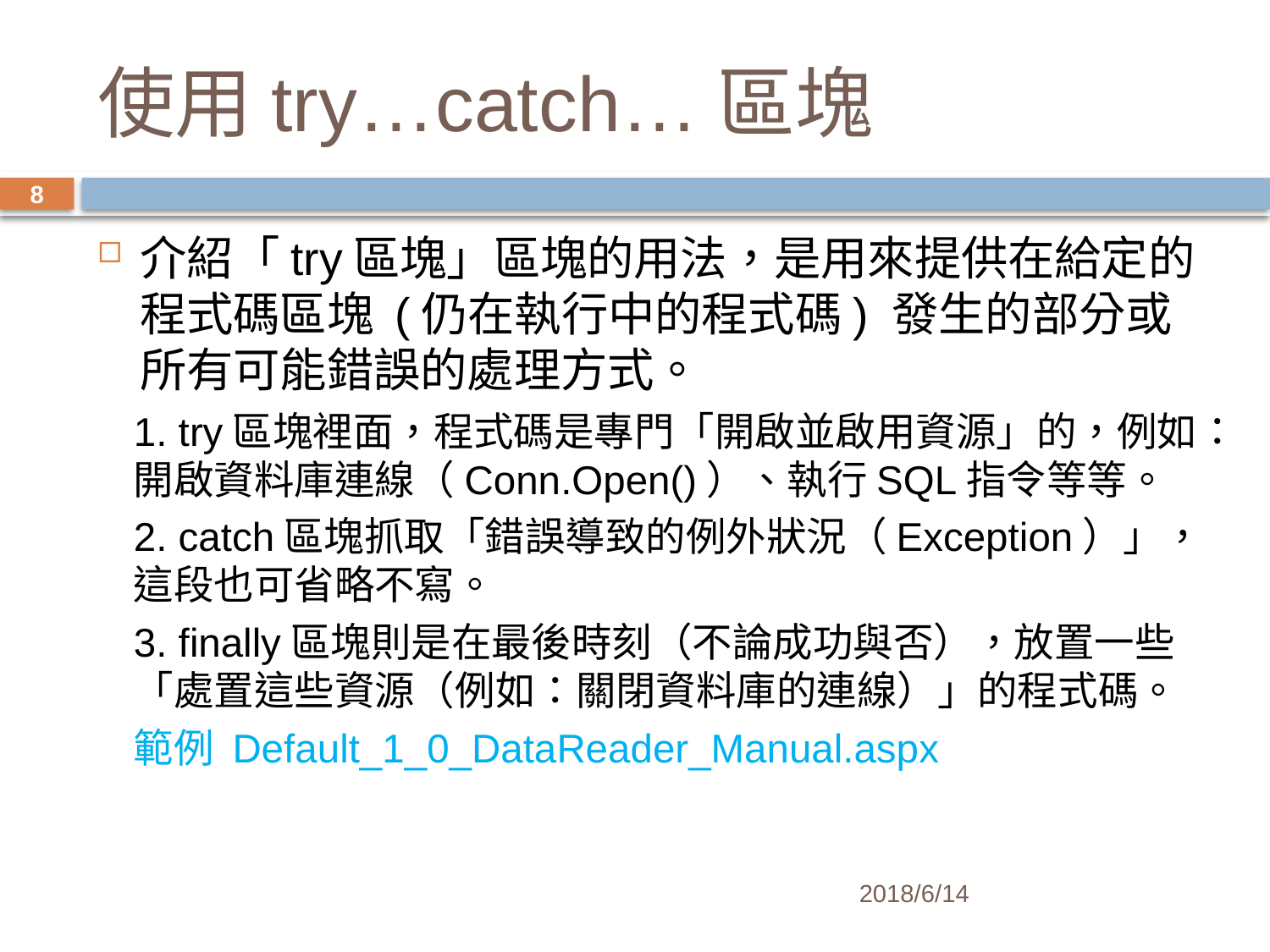

# 使用try…catch…區塊
8
介紹「try區塊」區塊的用法，是用來提供在給定的程式碼區塊 (仍在執行中的程式碼) 發生的部分或所有可能錯誤的處理方式。
1. try區塊裡面，程式碼是專門「開啟並啟用資源」的，例如：開啟資料庫連線（Conn.Open()）、執行SQL指令等等。
2. catch區塊抓取「錯誤導致的例外狀況（Exception）」，這段也可省略不寫。
3. finally區塊則是在最後時刻（不論成功與否），放置一些「處置這些資源（例如：關閉資料庫的連線）」的程式碼。
範例 Default_1_0_DataReader_Manual.aspx
2018/6/14